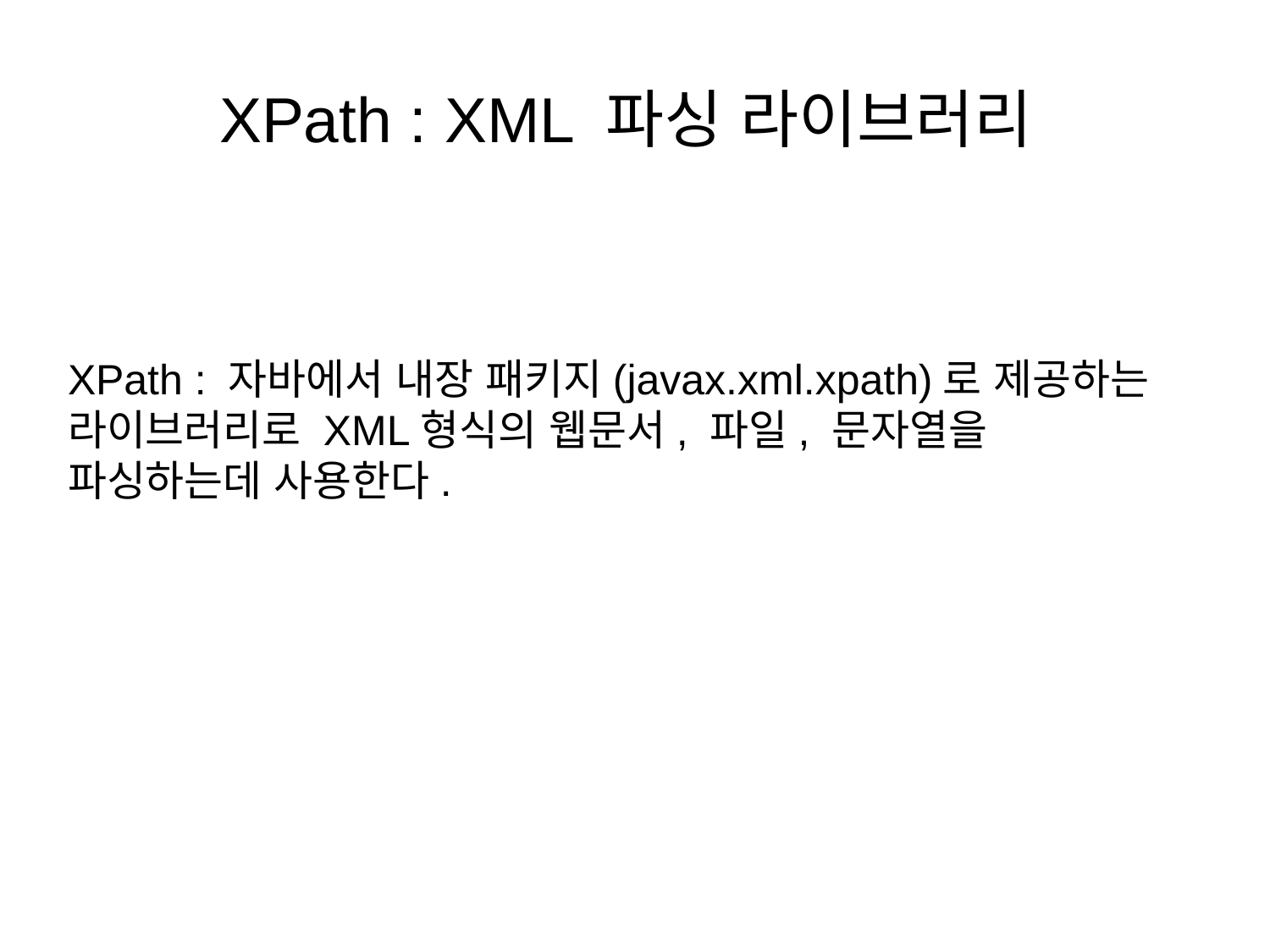

# XPath : XML 파싱 라이브러리
XPath : 자바에서 내장 패키지(javax.xml.xpath)로 제공하는 라이브러리로 XML형식의 웹문서, 파일, 문자열을 파싱하는데 사용한다.